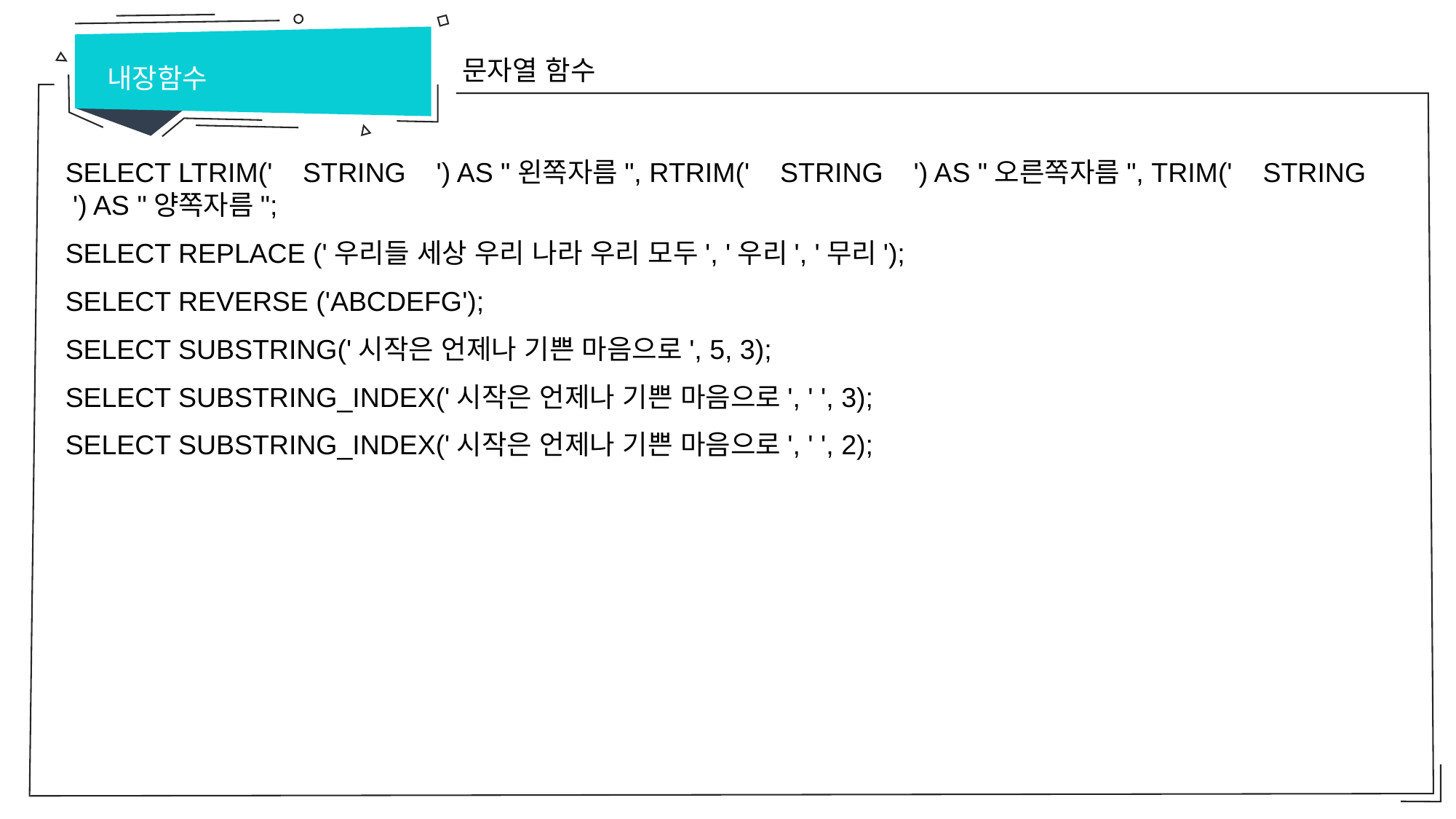

내장함수
문자열 함수
SELECT LTRIM('    STRING    ') AS "왼쪽자름", RTRIM('    STRING    ') AS "오른쪽자름", TRIM('    STRING    ') AS "양쪽자름";
SELECT REPLACE ('우리들 세상 우리 나라 우리 모두', '우리', '무리');
SELECT REVERSE ('ABCDEFG');
SELECT SUBSTRING('시작은 언제나 기쁜 마음으로', 5, 3);
SELECT SUBSTRING_INDEX('시작은 언제나 기쁜 마음으로', ' ', 3);
SELECT SUBSTRING_INDEX('시작은 언제나 기쁜 마음으로', ' ', 2);